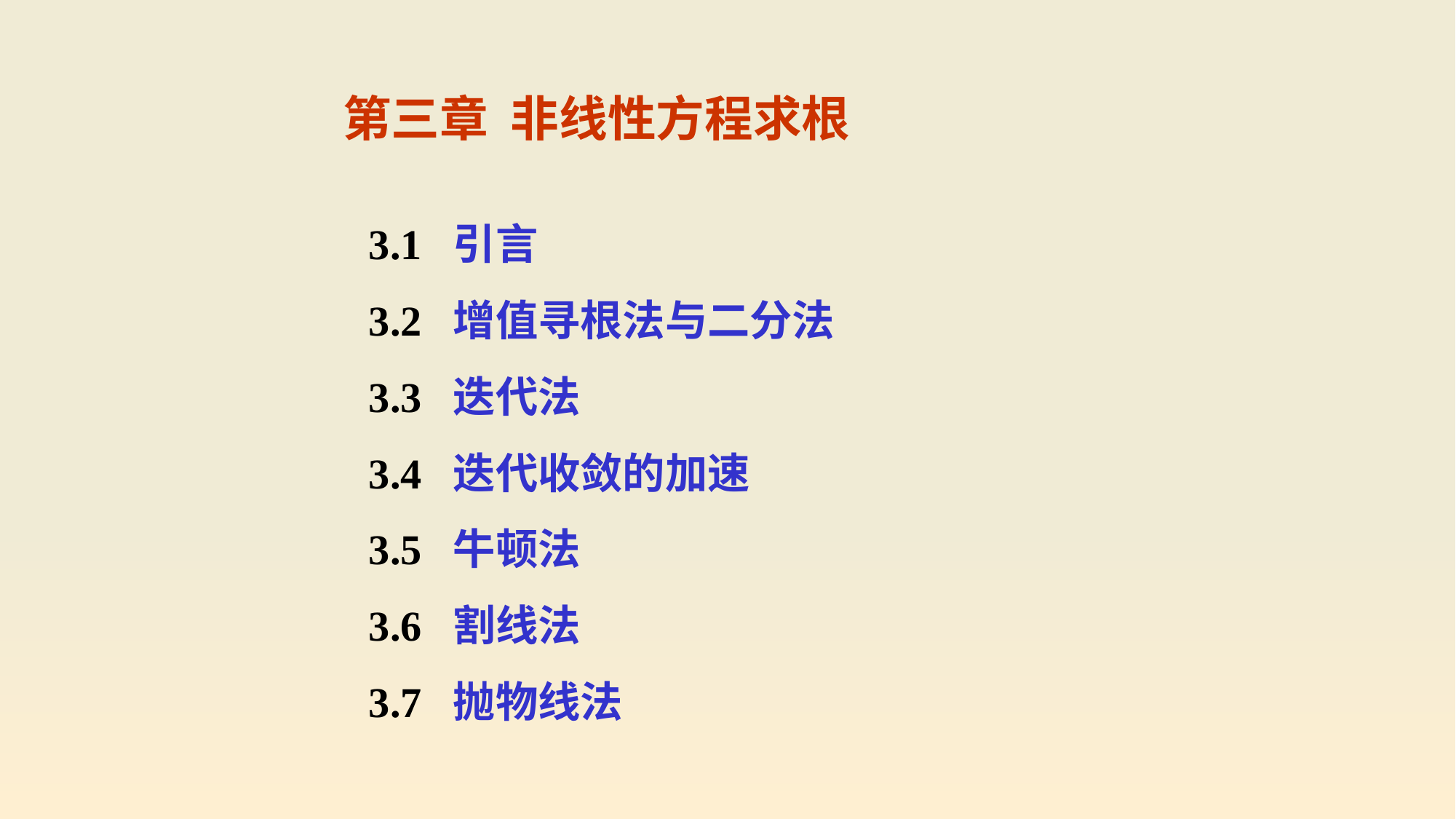

第三章  非线性方程求根
3.1  引言
3.2  增值寻根法与二分法
3.3  迭代法
3.4  迭代收敛的加速
3.5  牛顿法
3.6  割线法
3.7  抛物线法